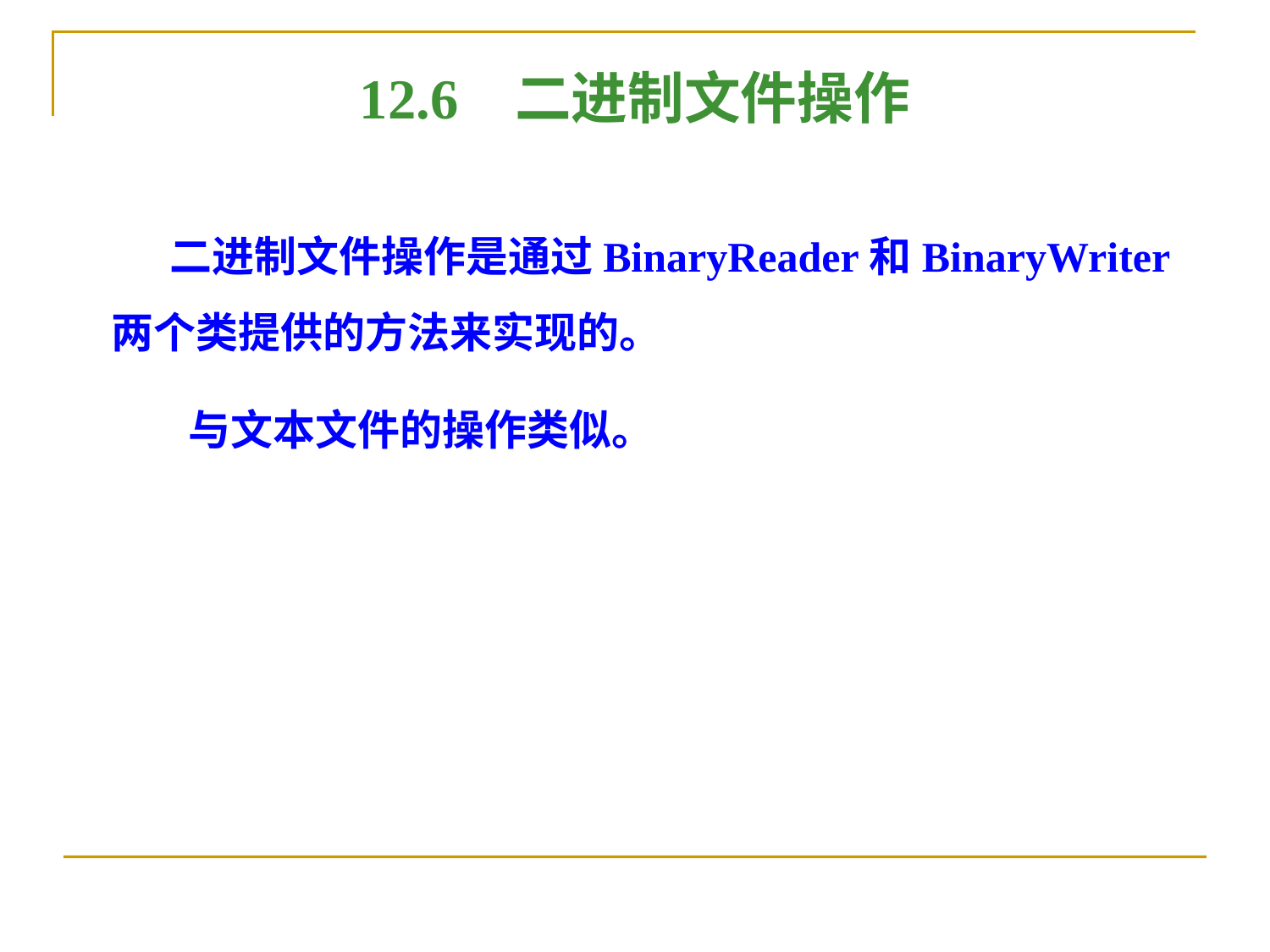

12.6   二进制文件操作
     二进制文件操作是通过BinaryReader和BinaryWriter两个类提供的方法来实现的。
       与文本文件的操作类似。